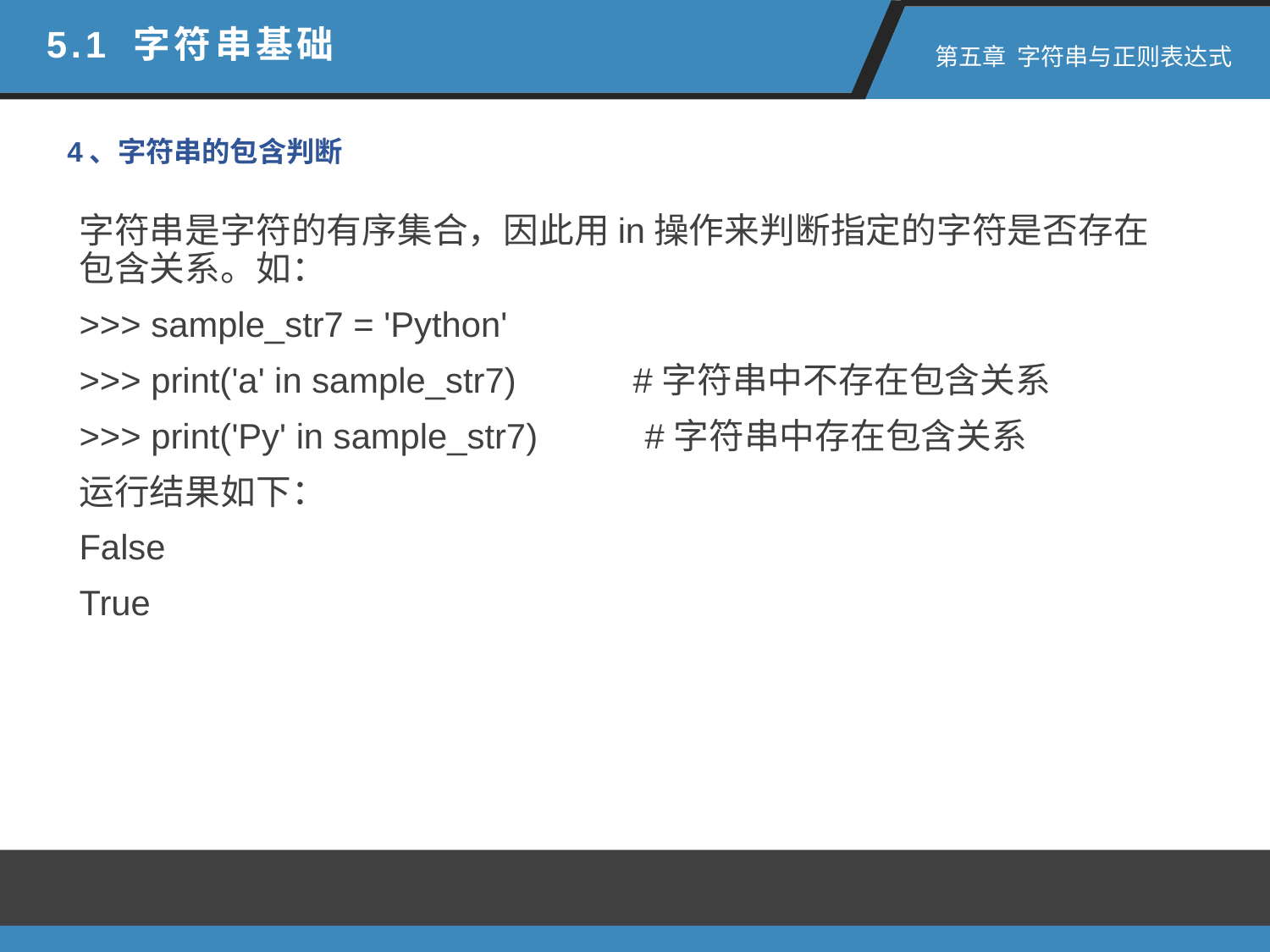

5.1 字符串基础
  第五章  字符串与正则表达式
4、字符串的包含判断

字符串是字符的有序集合，因此用in操作来判断指定的字符是否存在包含关系。如：
>>> sample_str7 = 'Python'
>>> print('a' in sample_str7)            #字符串中不存在包含关系
>>> print('Py' in sample_str7)           #字符串中存在包含关系
运行结果如下：
False
True